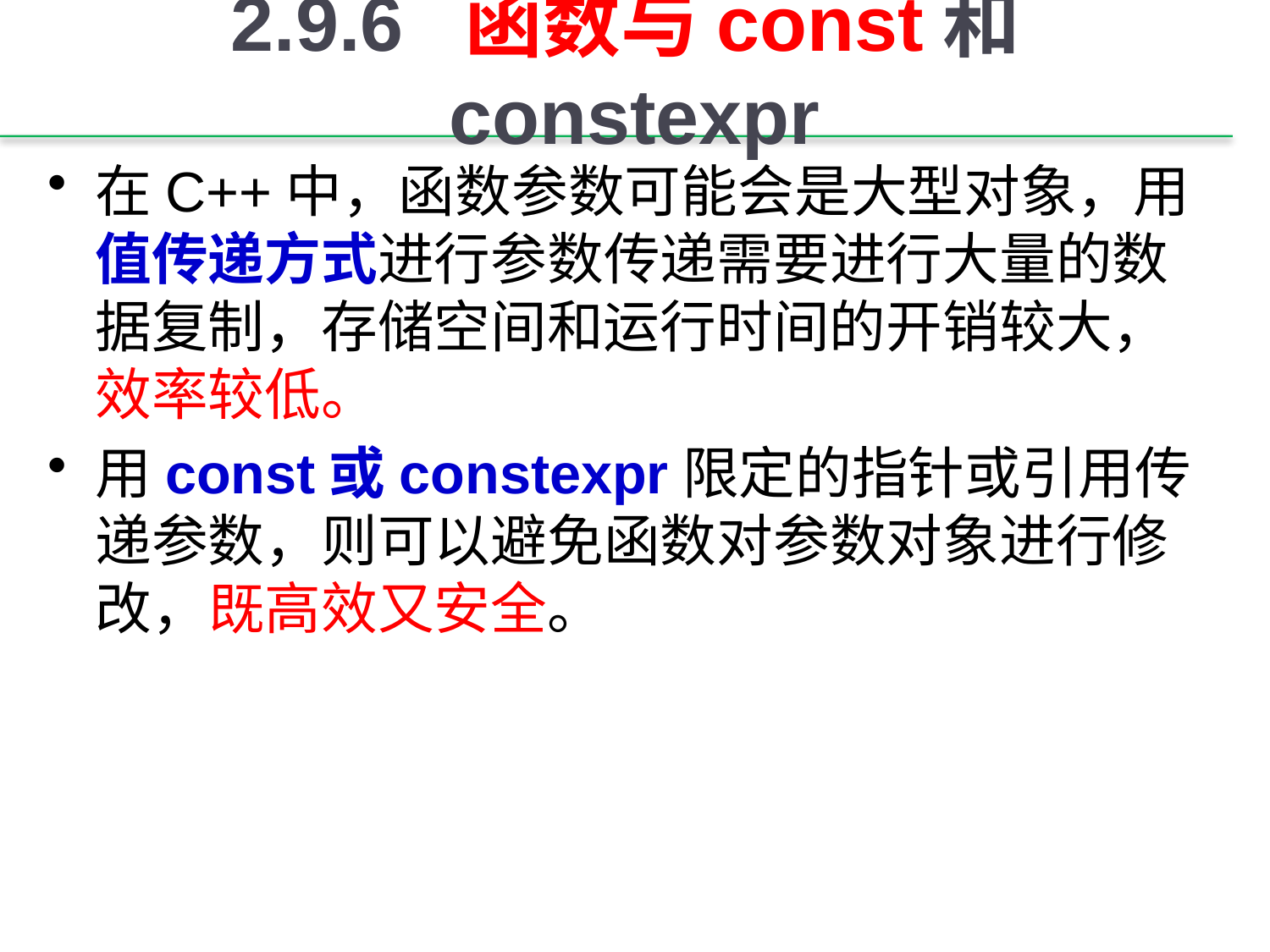

# 2.9.6  函数与const和constexpr
在C++中，函数参数可能会是大型对象，用值传递方式进行参数传递需要进行大量的数据复制，存储空间和运行时间的开销较大，效率较低。
用const或constexpr限定的指针或引用传递参数，则可以避免函数对参数对象进行修改，既高效又安全。